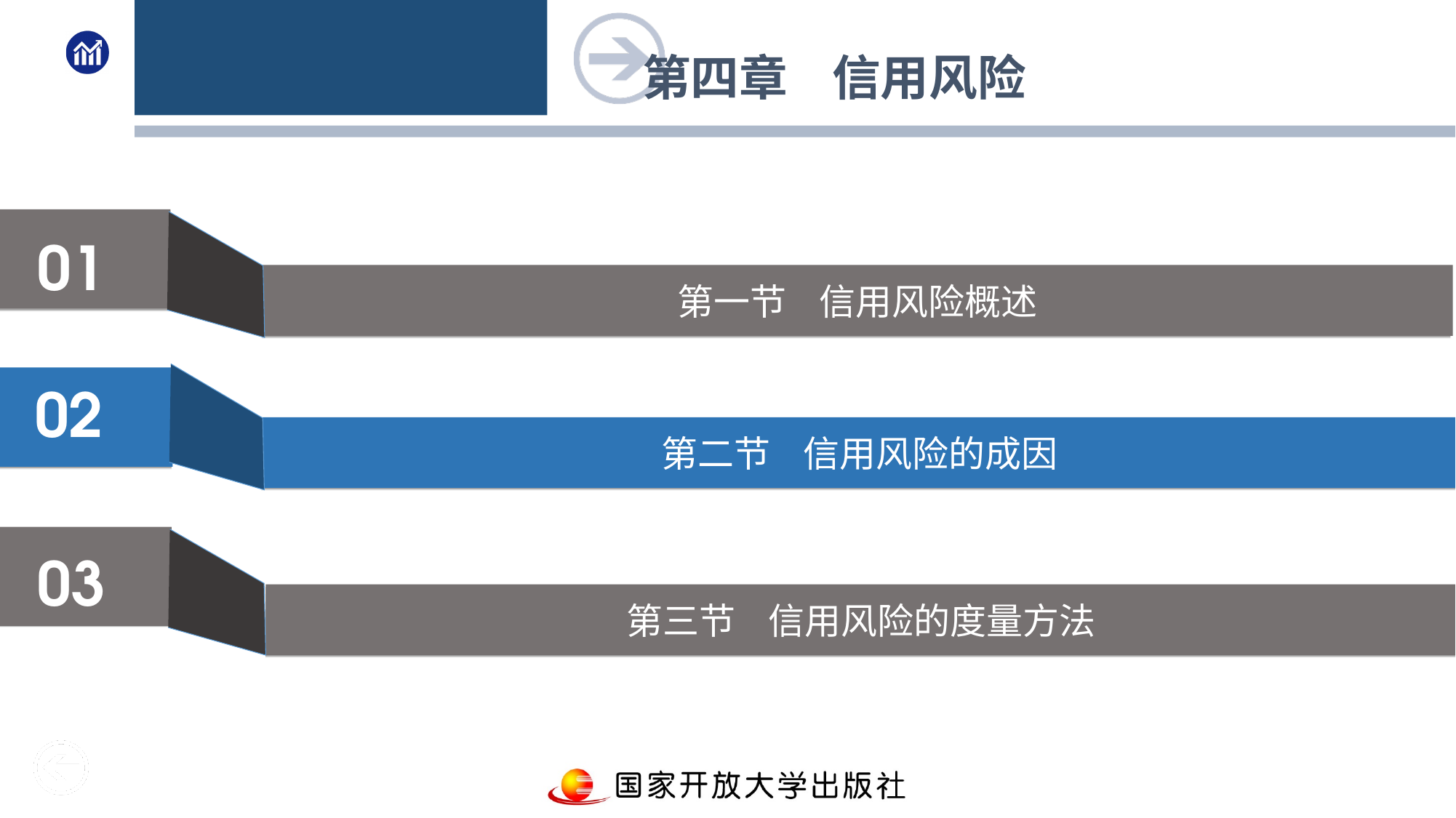

第四章    信用风险

01

第一节    信用风险概述

02
第二节    信用风险的成因

03
第三节    信用风险的度量方法